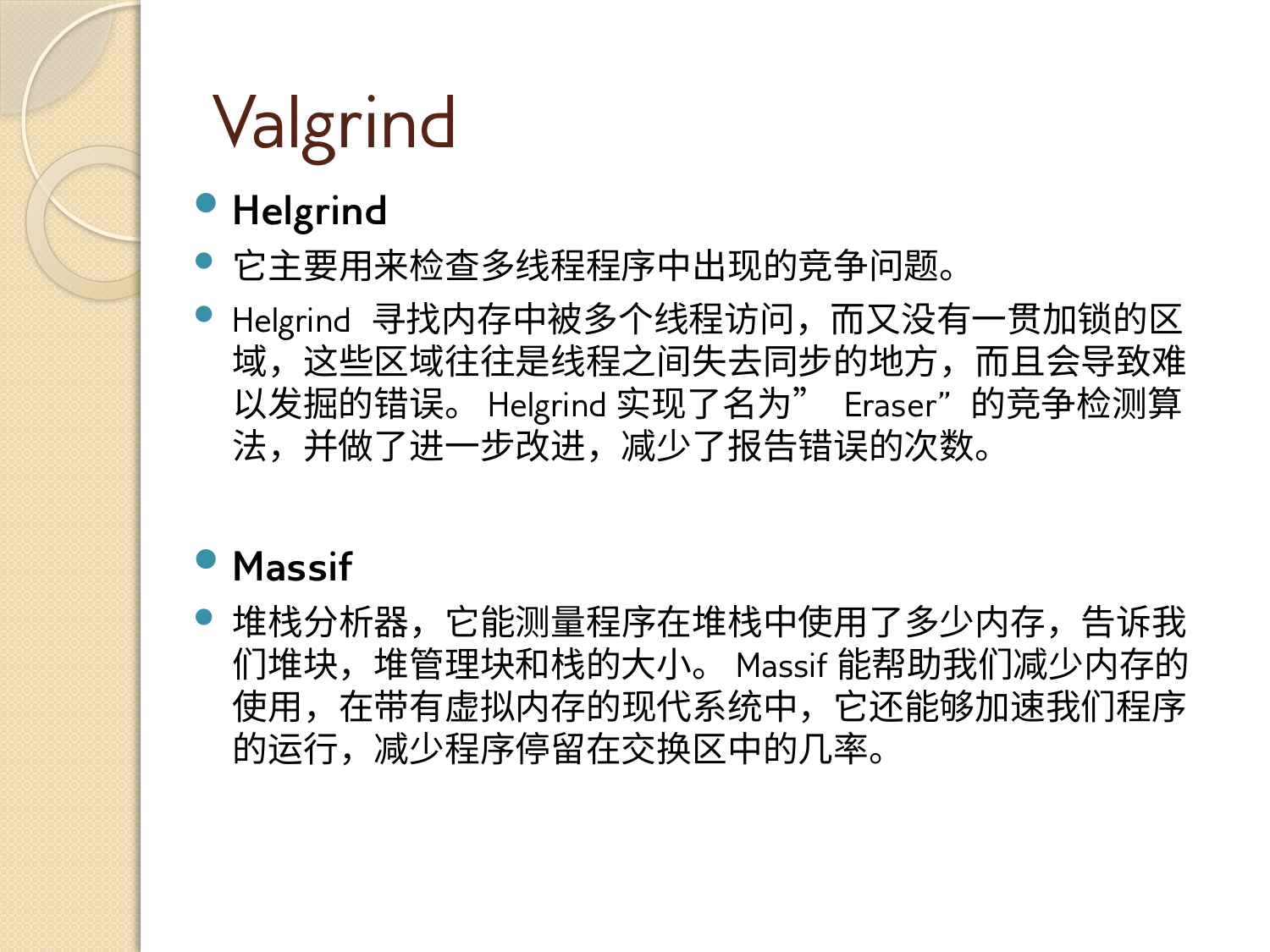

# Valgrind
Helgrind
它主要用来检查多线程程序中出现的竞争问题。
Helgrind 寻找内存中被多个线程访问，而又没有一贯加锁的区域，这些区域往往是线程之间失去同步的地方，而且会导致难以发掘的错误。Helgrind实现了名为” Eraser” 的竞争检测算法，并做了进一步改进，减少了报告错误的次数。

Massif
堆栈分析器，它能测量程序在堆栈中使用了多少内存，告诉我们堆块，堆管理块和栈的大小。Massif能帮助我们减少内存的使用，在带有虚拟内存的现代系统中，它还能够加速我们程序的运行，减少程序停留在交换区中的几率。